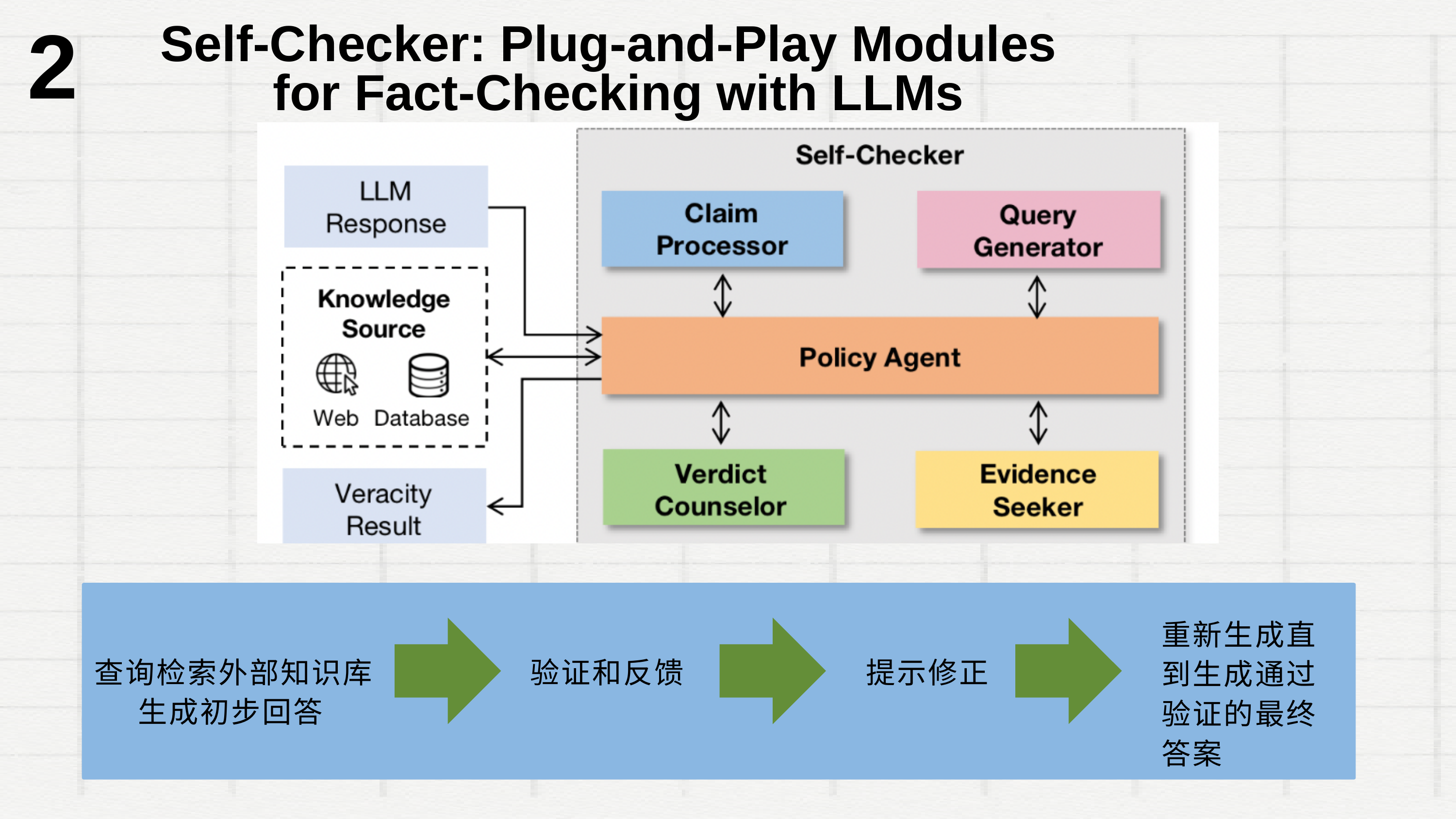

Self-Checker: Plug-and-Play Modules
        for Fact-Checking with LLMs

2

重新生成直到生成通过验证的最终答案

查询检索外部知识库
验证和反馈
提示修正
生成初步回答